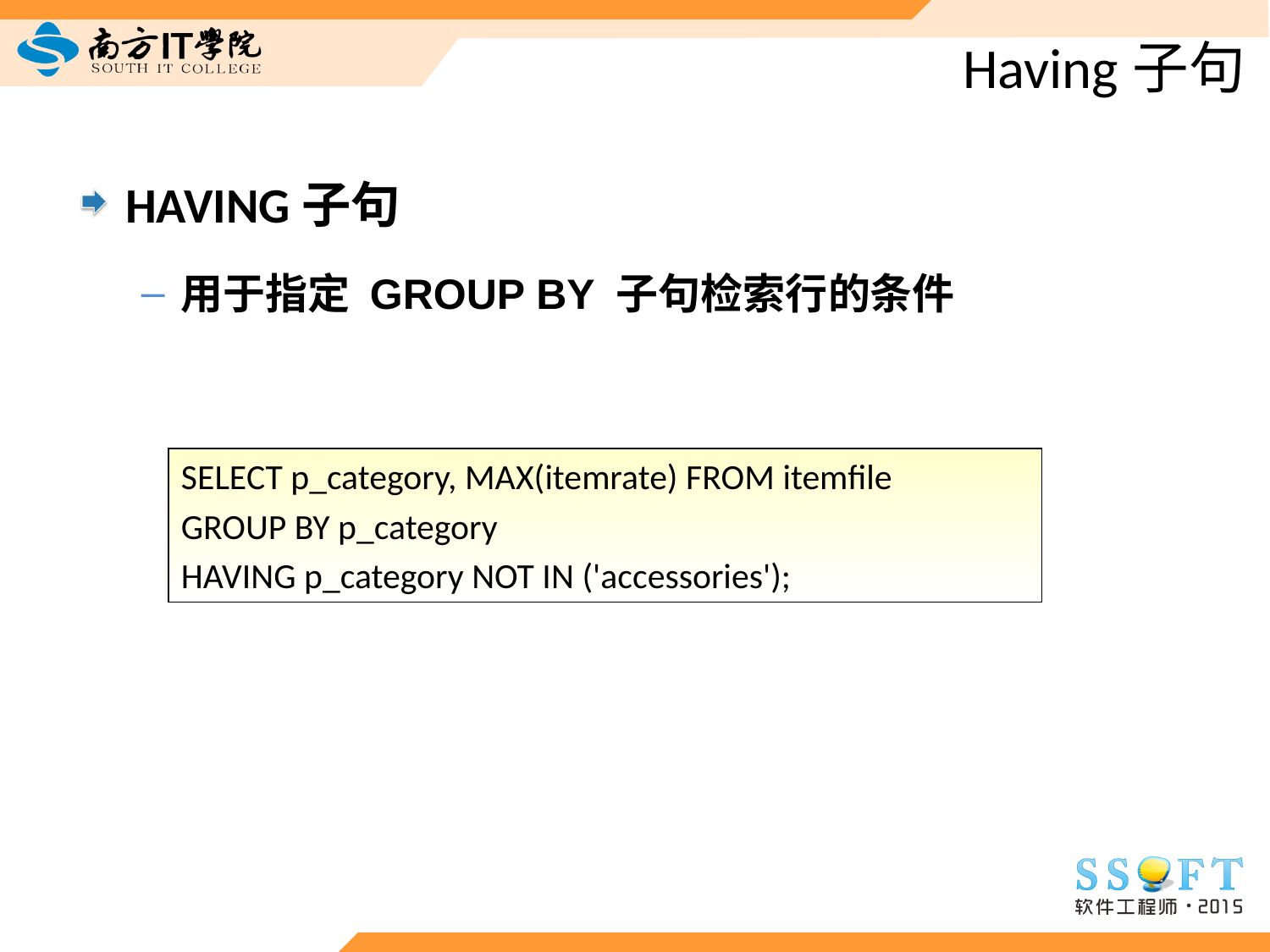

# Having子句
HAVING子句
用于指定 GROUP BY 子句检索行的条件

SELECT p_category, MAX(itemrate) FROM itemfile
GROUP BY p_category
HAVING p_category NOT IN ('accessories');